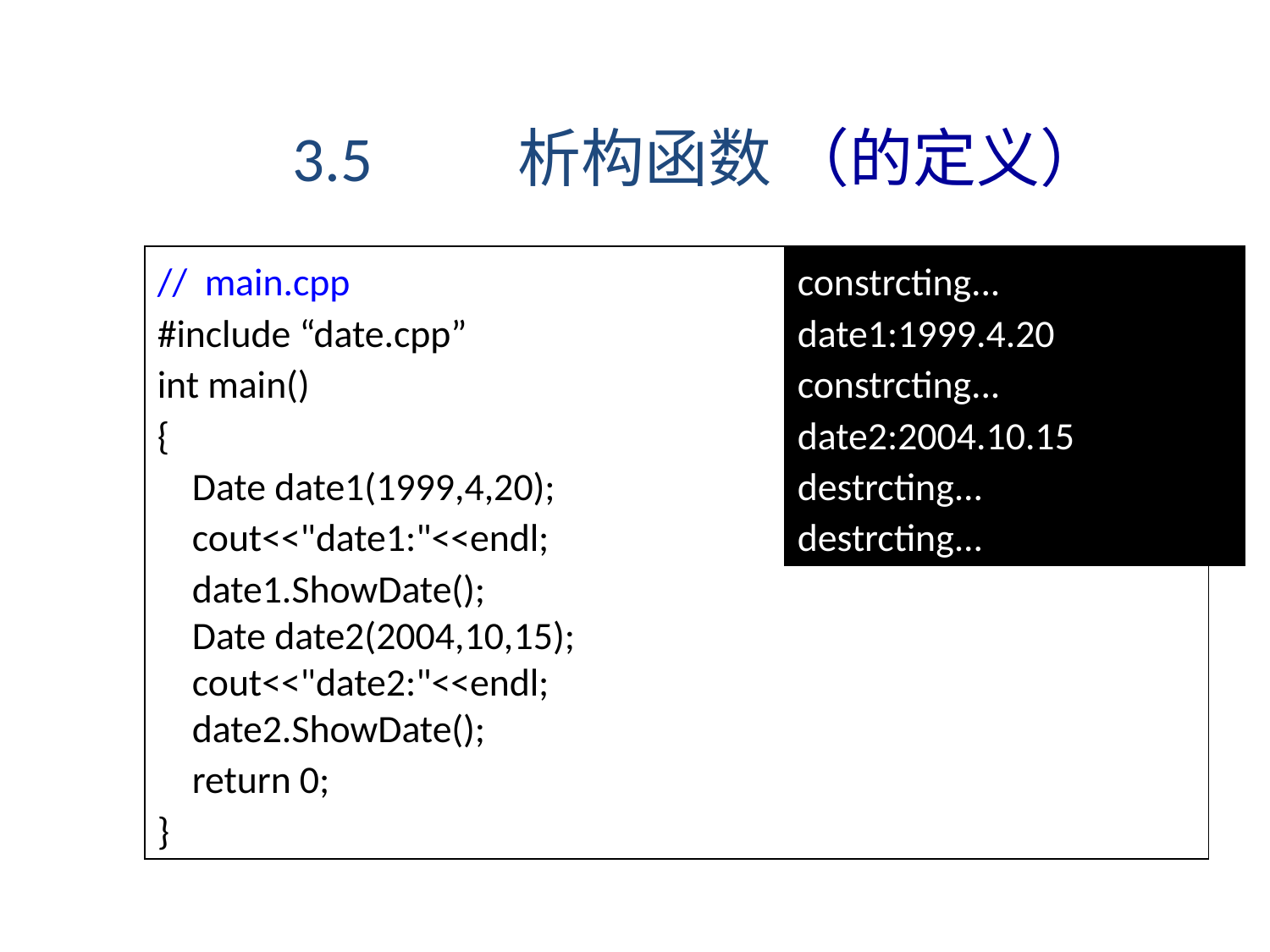

3.5         析构函数 （的定义）
//  main.cpp
#include “date.cpp”
int main()
{
    Date date1(1999,4,20);
    cout<<"date1:"<<endl;
    date1.ShowDate();
    Date date2(2004,10,15);
    cout<<"date2:"<<endl;
    date2.ShowDate();
    return 0;
}
constrcting...
date1:1999.4.20
constrcting...
date2:2004.10.15
destrcting...
destrcting...